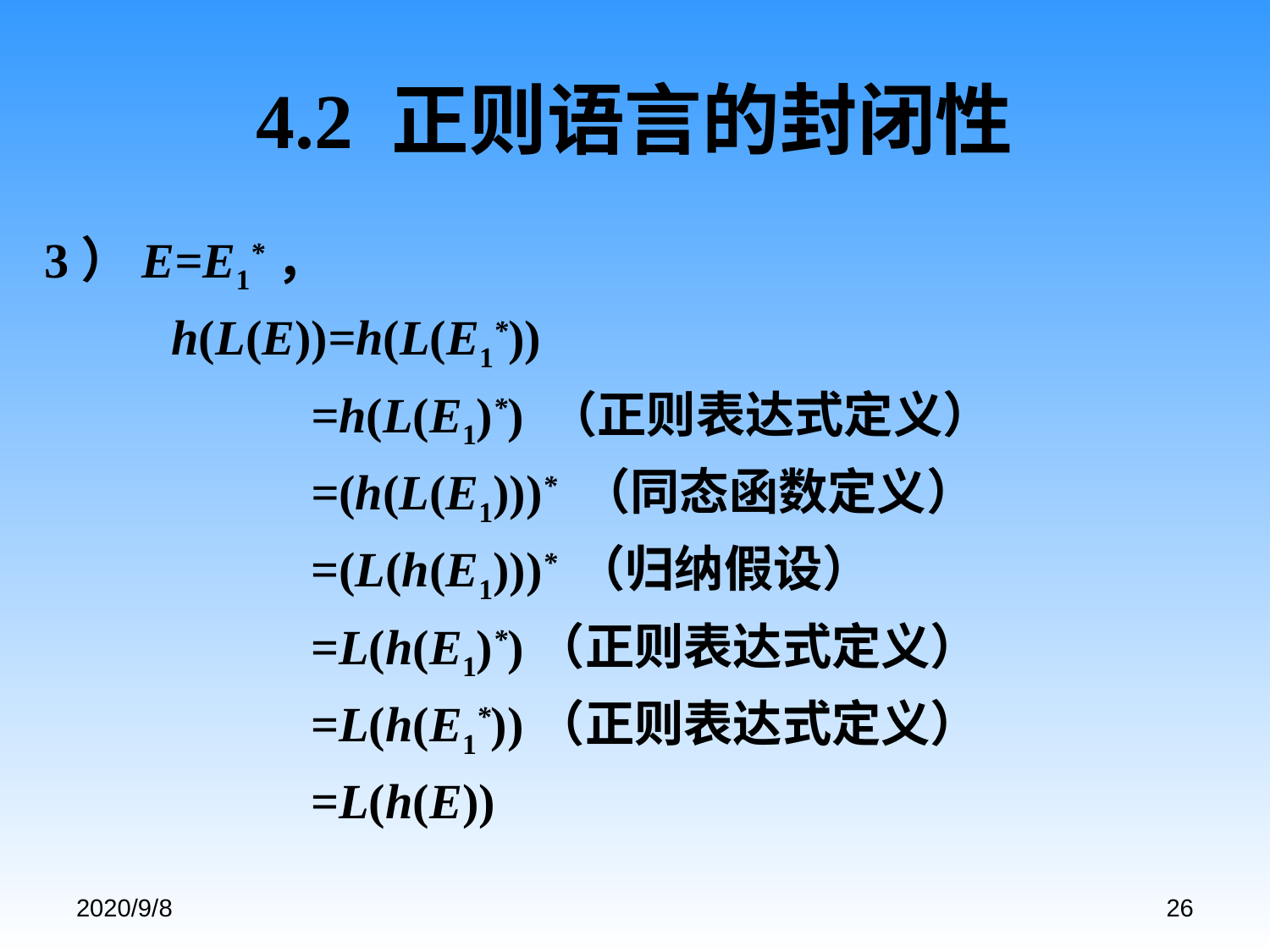

# 4.2 正则语言的封闭性
3）E=E1*，
	h(L(E))=h(L(E1*))
		 =h(L(E1)*) （正则表达式定义）
		 =(h(L(E1)))* （同态函数定义）
		 =(L(h(E1)))* （归纳假设）
		 =L(h(E1)*)（正则表达式定义）
		 =L(h(E1*))（正则表达式定义）
		 =L(h(E))

2020/9/8
26